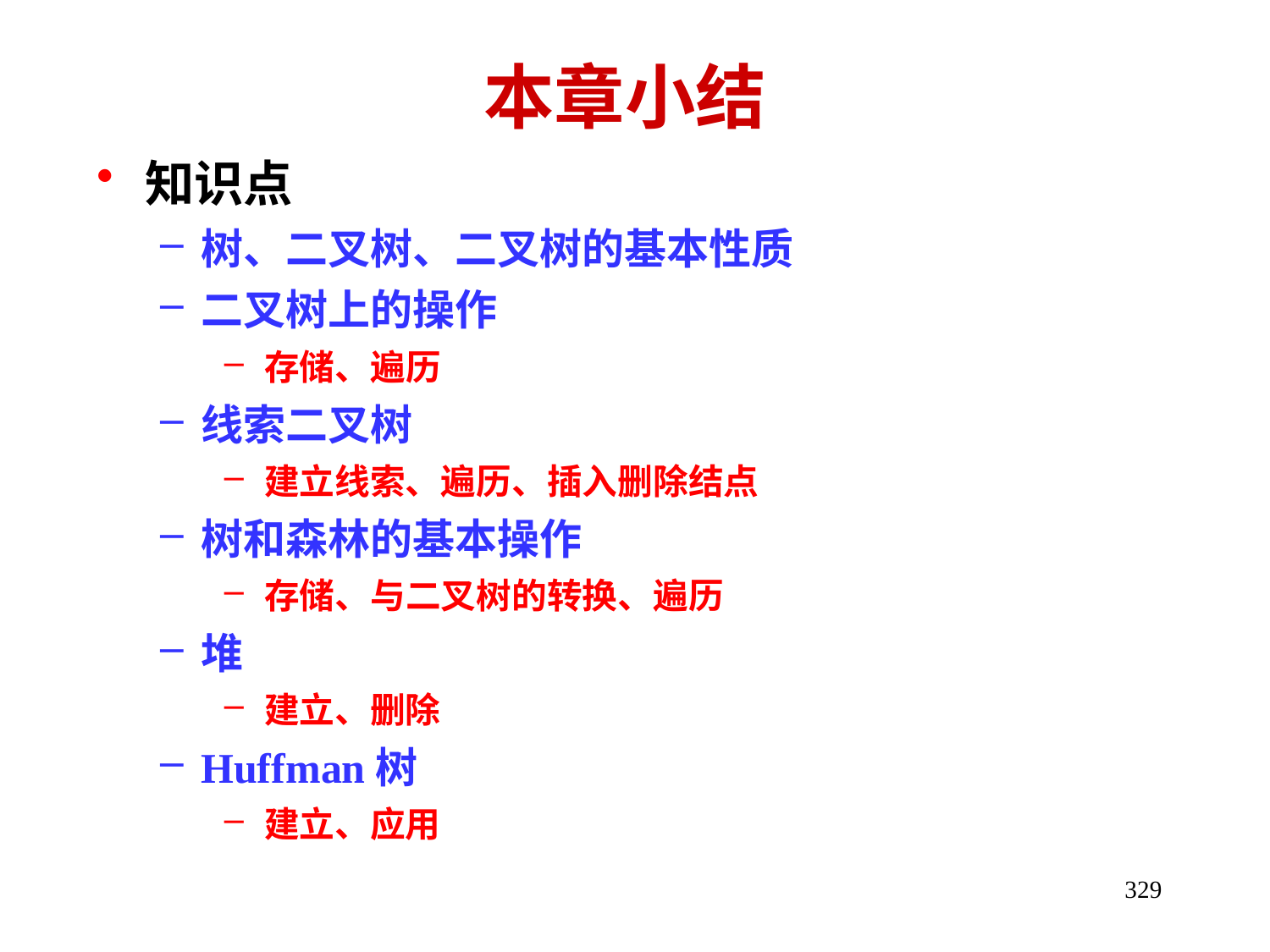

本章小结
知识点
树、二叉树、二叉树的基本性质
二叉树上的操作
存储、遍历
线索二叉树
建立线索、遍历、插入删除结点
树和森林的基本操作
存储、与二叉树的转换、遍历
堆
建立、删除
Huffman树
建立、应用
329